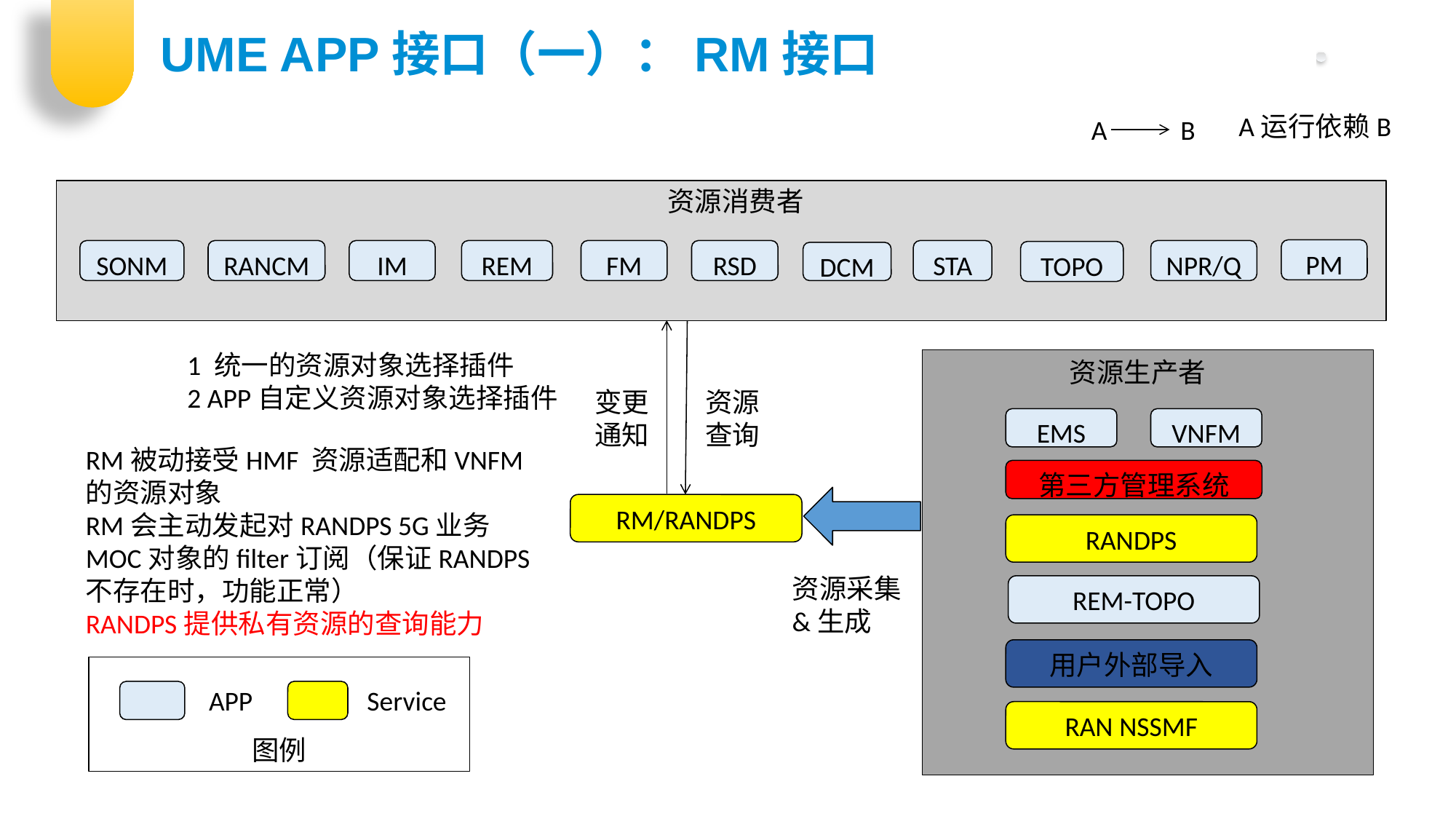

UME APP接口（一）：RM接口

A运行依赖B
A
B
资源消费者

PM
SONM
RANCM
IM
REM
FM
RSD
STA
NPR/Q
TOPO
DCM
1 统一的资源对象选择插件
2 APP自定义资源对象选择插件

资源生产者
资源查询
变更
通知
EMS
VNFM
RM被动接受HMF 资源适配和VNFM的资源对象
RM会主动发起对RANDPS 5G业务MOC对象的filter订阅（保证RANDPS不存在时，功能正常）
RANDPS提供私有资源的查询能力
第三方管理系统

RM/RANDPS
RANDPS
资源采集&生成
REM-TOPO
用户外部导入
图例
APP
Service

RAN NSSMF